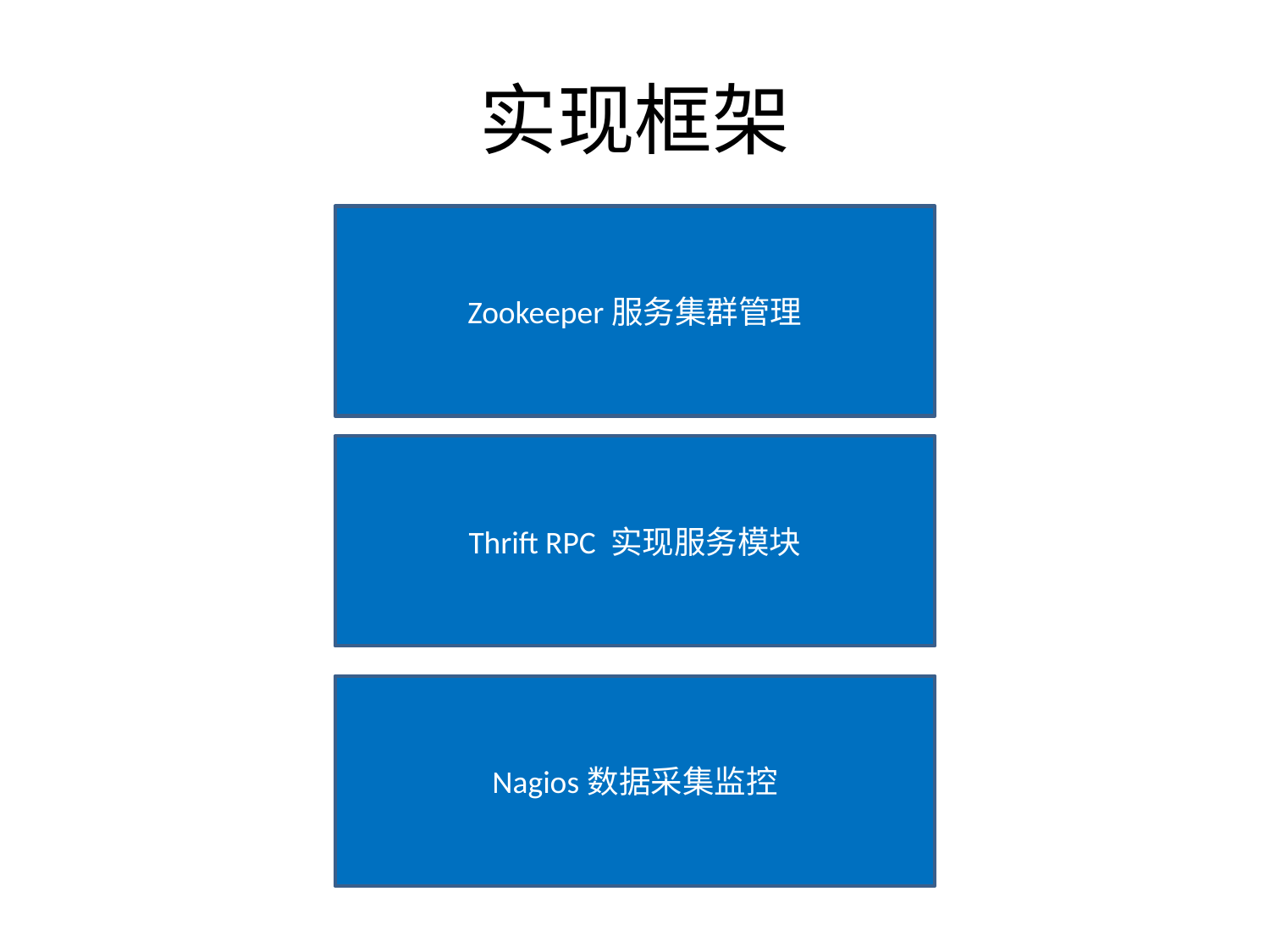

# 实现框架
Zookeeper服务集群管理
Thrift RPC 实现服务模块
Nagios数据采集监控